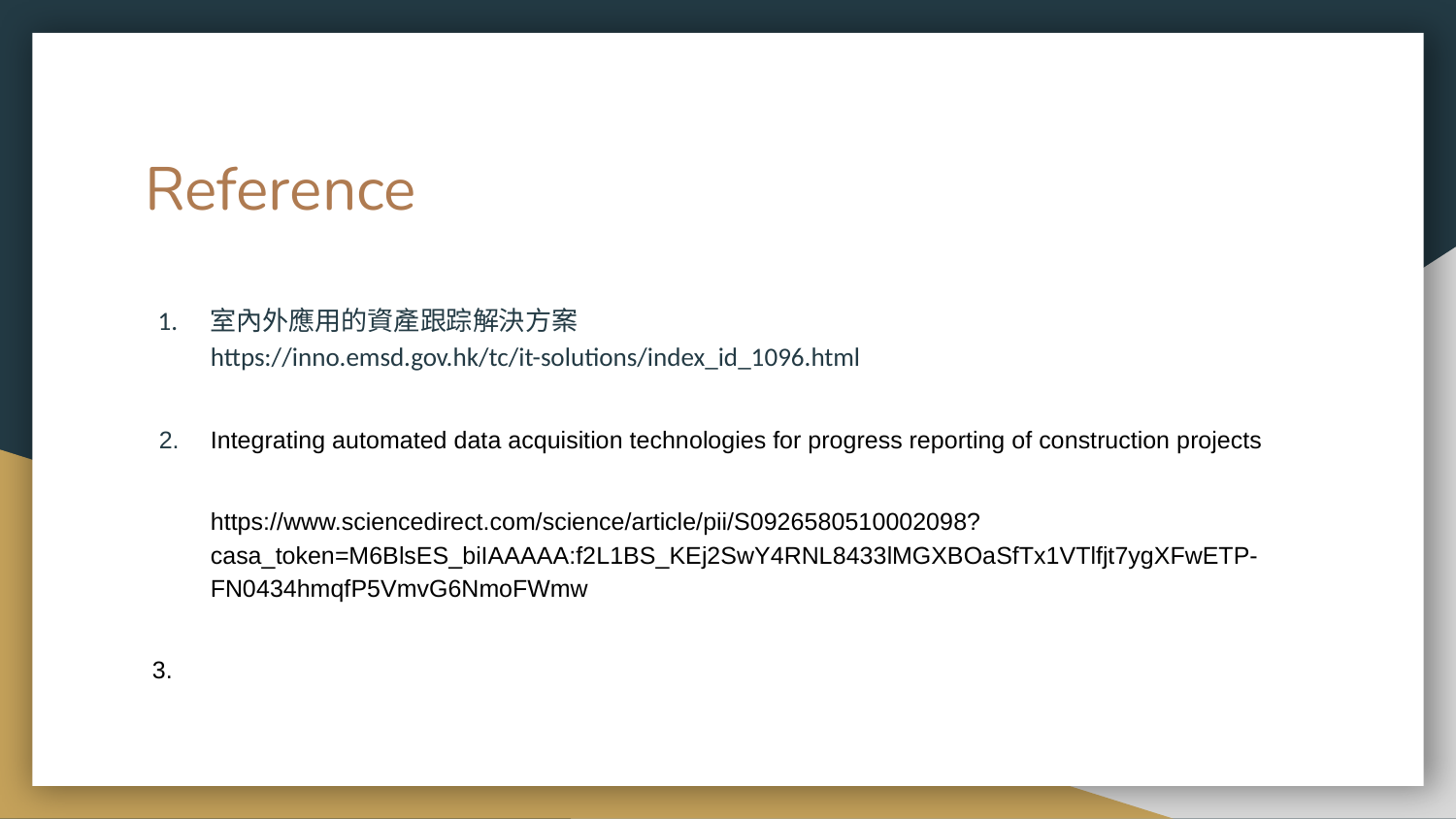

# Reference

室內外應用的資產跟踪解決方案
https://inno.emsd.gov.hk/tc/it-solutions/index_id_1096.html
Integrating automated data acquisition technologies for progress reporting of construction projects
https://www.sciencedirect.com/science/article/pii/S0926580510002098?casa_token=M6BlsES_biIAAAAA:f2L1BS_KEj2SwY4RNL8433lMGXBOaSfTx1VTlfjt7ygXFwETP-FN0434hmqfP5VmvG6NmoFWmw
   3.